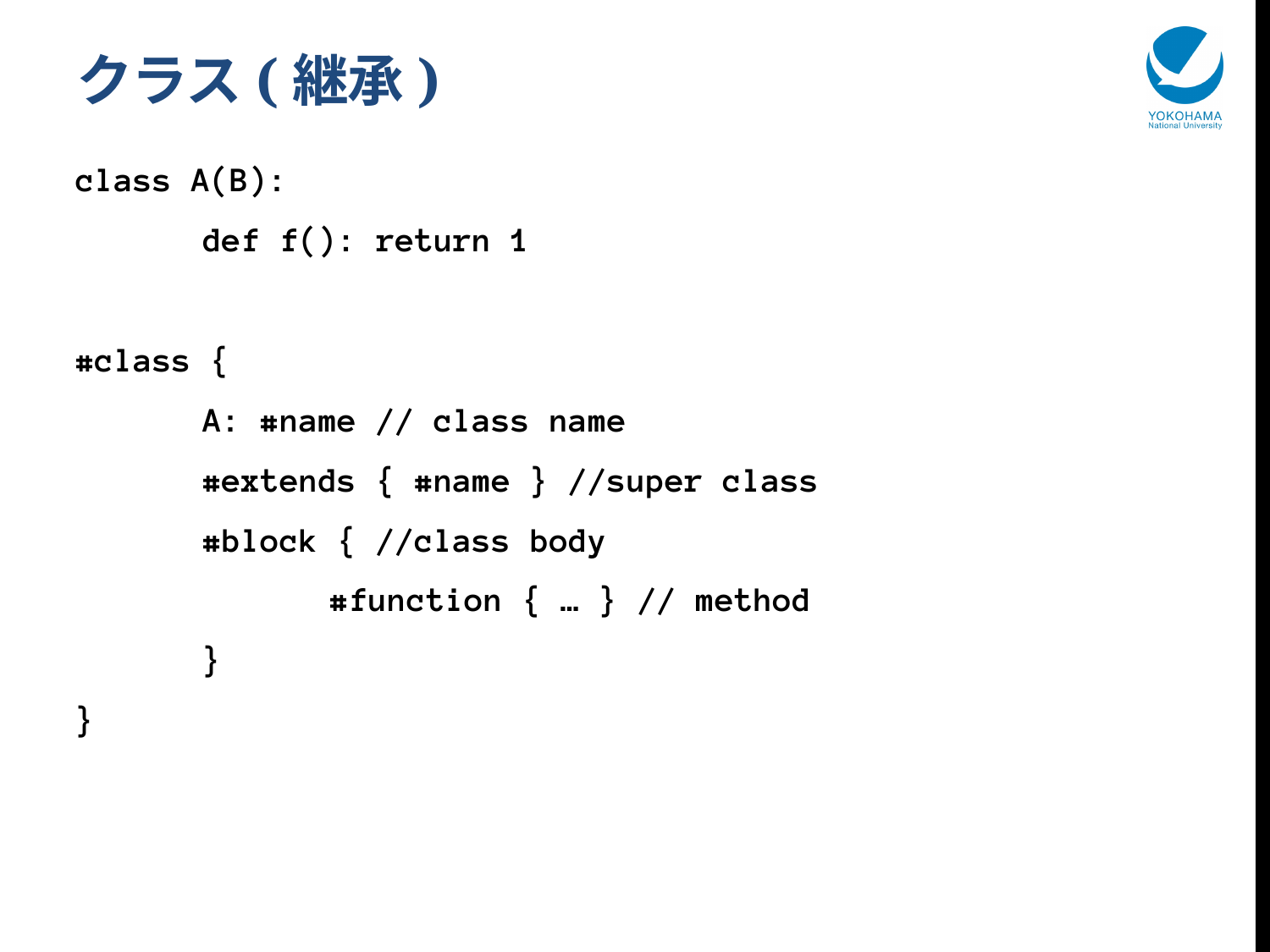

# クラス(継承)
class A(B):
	def f(): return 1

#class {
	A: #name // class name
	#extends { #name } //super class
	#block { //class body
		#function { … } // method
	}
}